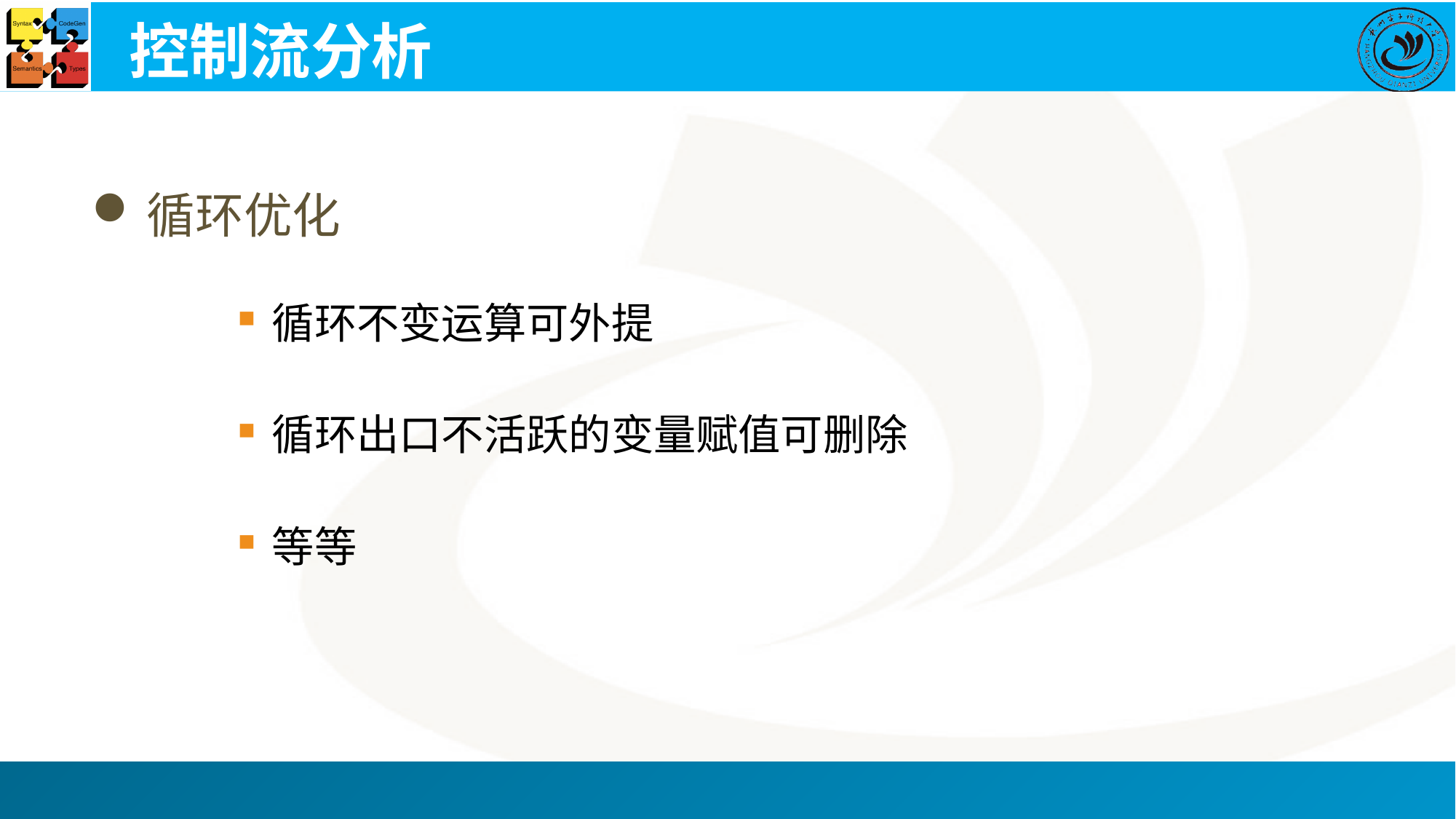

# 控制流分析
循环优化
循环不变运算可外提
循环出口不活跃的变量赋值可删除
等等
49